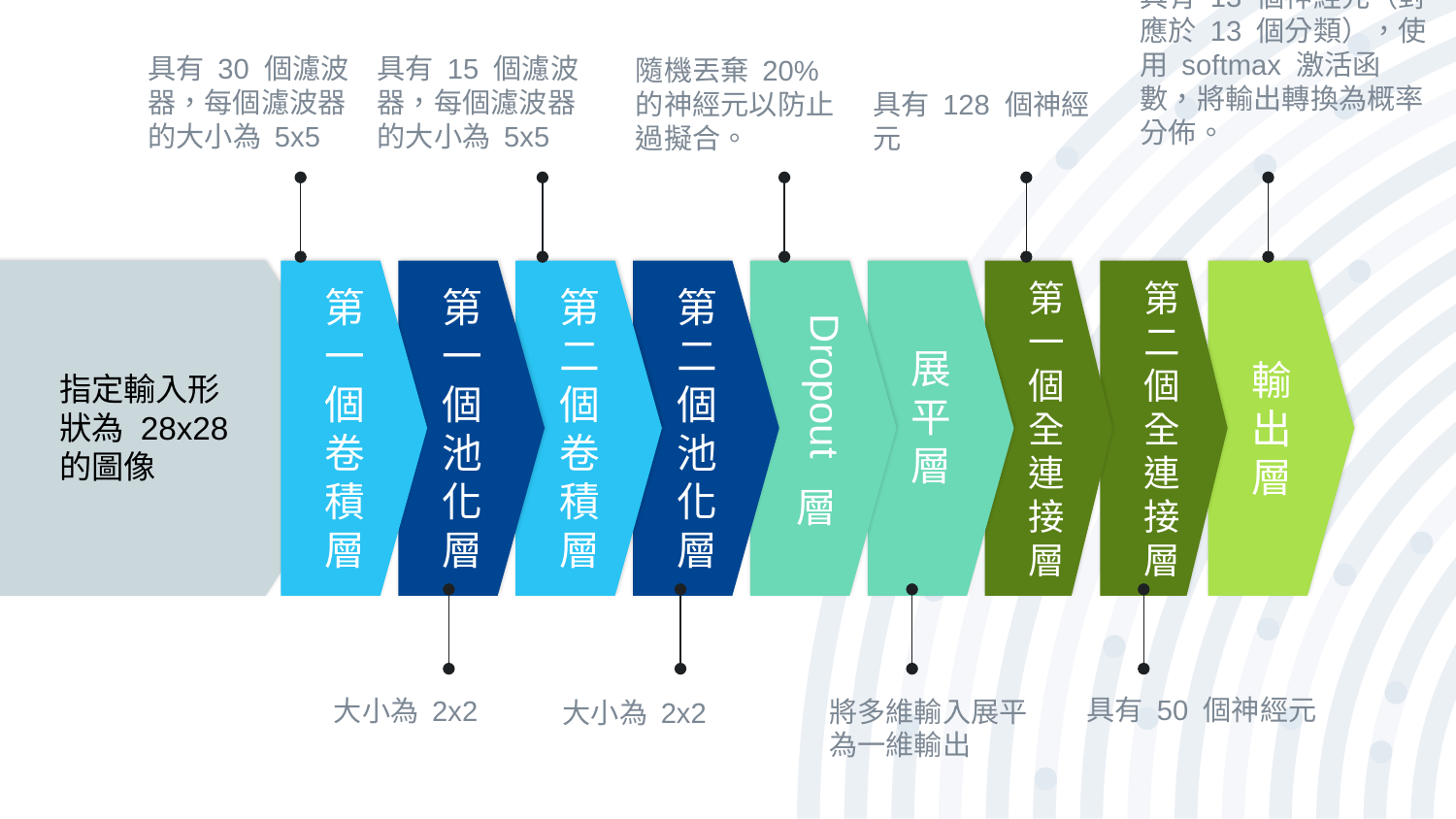

具有 13 個神經元（對應於 13 個分類），使用 softmax 激活函數，將輸出轉換為概率分佈。
具有 30 個濾波器，每個濾波器的大小為 5x5
具有 15 個濾波器，每個濾波器的大小為 5x5
隨機丟棄 20% 的神經元以防止過擬合。
具有 128 個神經元

第一個卷積層
第一個池化層
第二個卷積層
第二個池化層

展平層

第一個全連接層
第二個全連接層
輸出層
Dropout
指定輸入形狀為 28x28 的圖像
層
具有 50 個神經元
將多維輸入展平為一維輸出
大小為 2x2
大小為 2x2